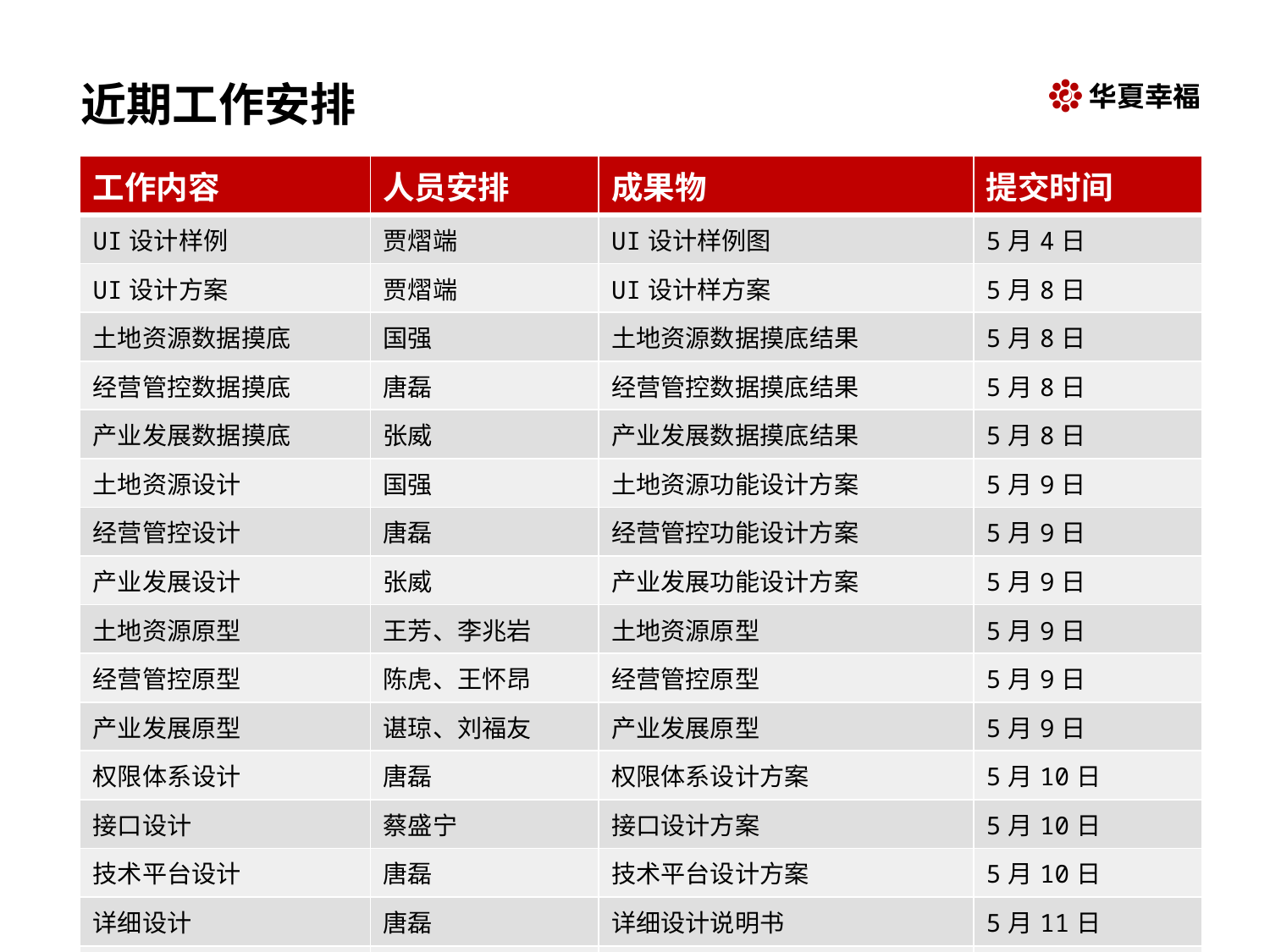

# 近期工作安排
| 工作内容 | 人员安排 | 成果物 | 提交时间 |
| --- | --- | --- | --- |
| UI设计样例 | 贾熠端 | UI设计样例图 | 5月4日 |
| UI设计方案 | 贾熠端 | UI设计样方案 | 5月8日 |
| 土地资源数据摸底 | 国强 | 土地资源数据摸底结果 | 5月8日 |
| 经营管控数据摸底 | 唐磊 | 经营管控数据摸底结果 | 5月8日 |
| 产业发展数据摸底 | 张威 | 产业发展数据摸底结果 | 5月8日 |
| 土地资源设计 | 国强 | 土地资源功能设计方案 | 5月9日 |
| 经营管控设计 | 唐磊 | 经营管控功能设计方案 | 5月9日 |
| 产业发展设计 | 张威 | 产业发展功能设计方案 | 5月9日 |
| 土地资源原型 | 王芳、李兆岩 | 土地资源原型 | 5月9日 |
| 经营管控原型 | 陈虎、王怀昂 | 经营管控原型 | 5月9日 |
| 产业发展原型 | 谌琼、刘福友 | 产业发展原型 | 5月9日 |
| 权限体系设计 | 唐磊 | 权限体系设计方案 | 5月10日 |
| 接口设计 | 蔡盛宁 | 接口设计方案 | 5月10日 |
| 技术平台设计 | 唐磊 | 技术平台设计方案 | 5月10日 |
| 详细设计 | 唐磊 | 详细设计说明书 | 5月11日 |
| 整体开发计划 | 唐磊 | 整体开发计划（截至6月1日） | 5月11日 |